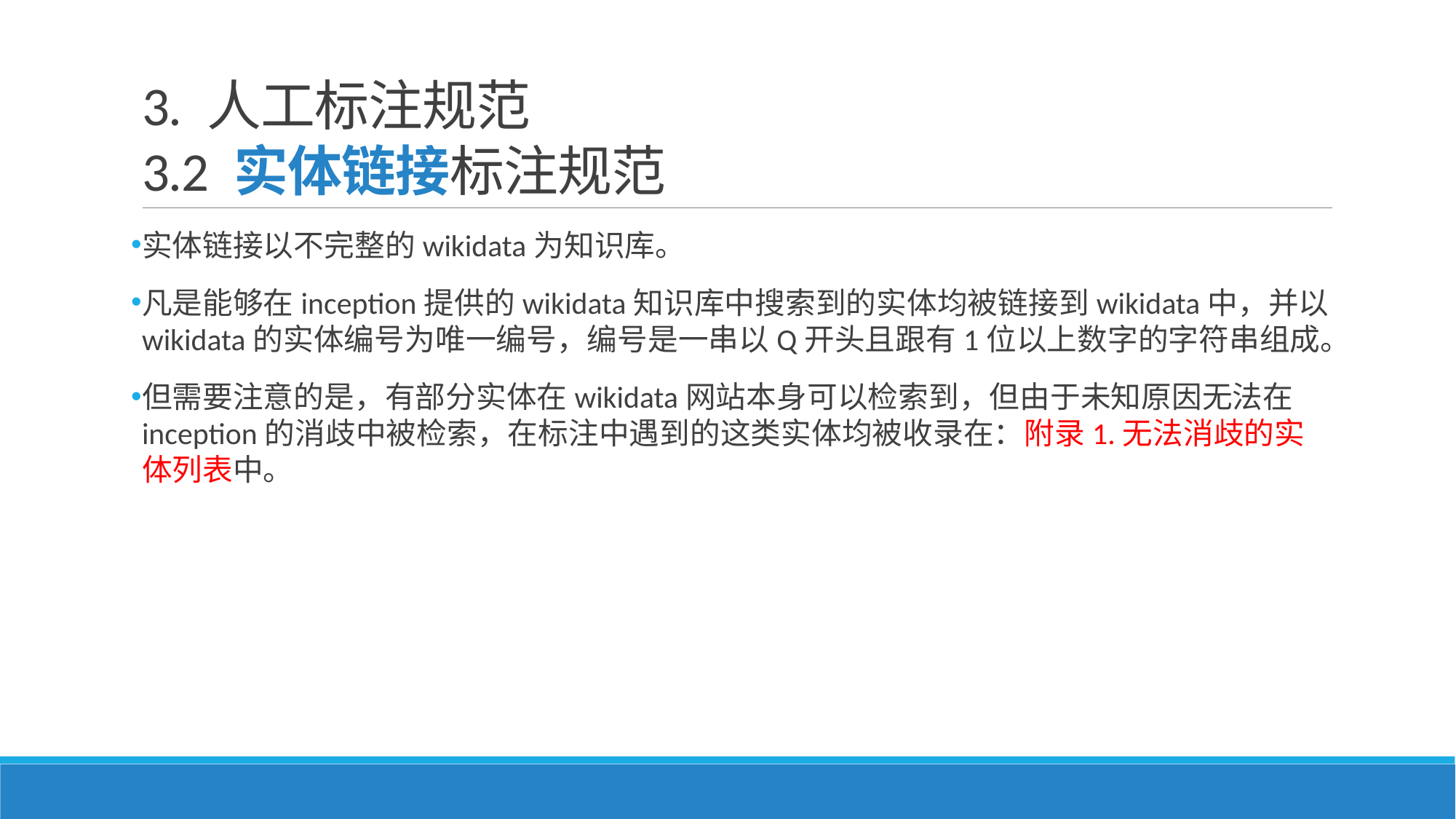

# 3. 人工标注规范 3.2 实体链接标注规范
实体链接以不完整的wikidata为知识库。
凡是能够在inception提供的wikidata知识库中搜索到的实体均被链接到wikidata中，并以wikidata的实体编号为唯一编号，编号是一串以Q开头且跟有1位以上数字的字符串组成。
但需要注意的是，有部分实体在wikidata网站本身可以检索到，但由于未知原因无法在inception的消歧中被检索，在标注中遇到的这类实体均被收录在：附录1.无法消歧的实体列表中。